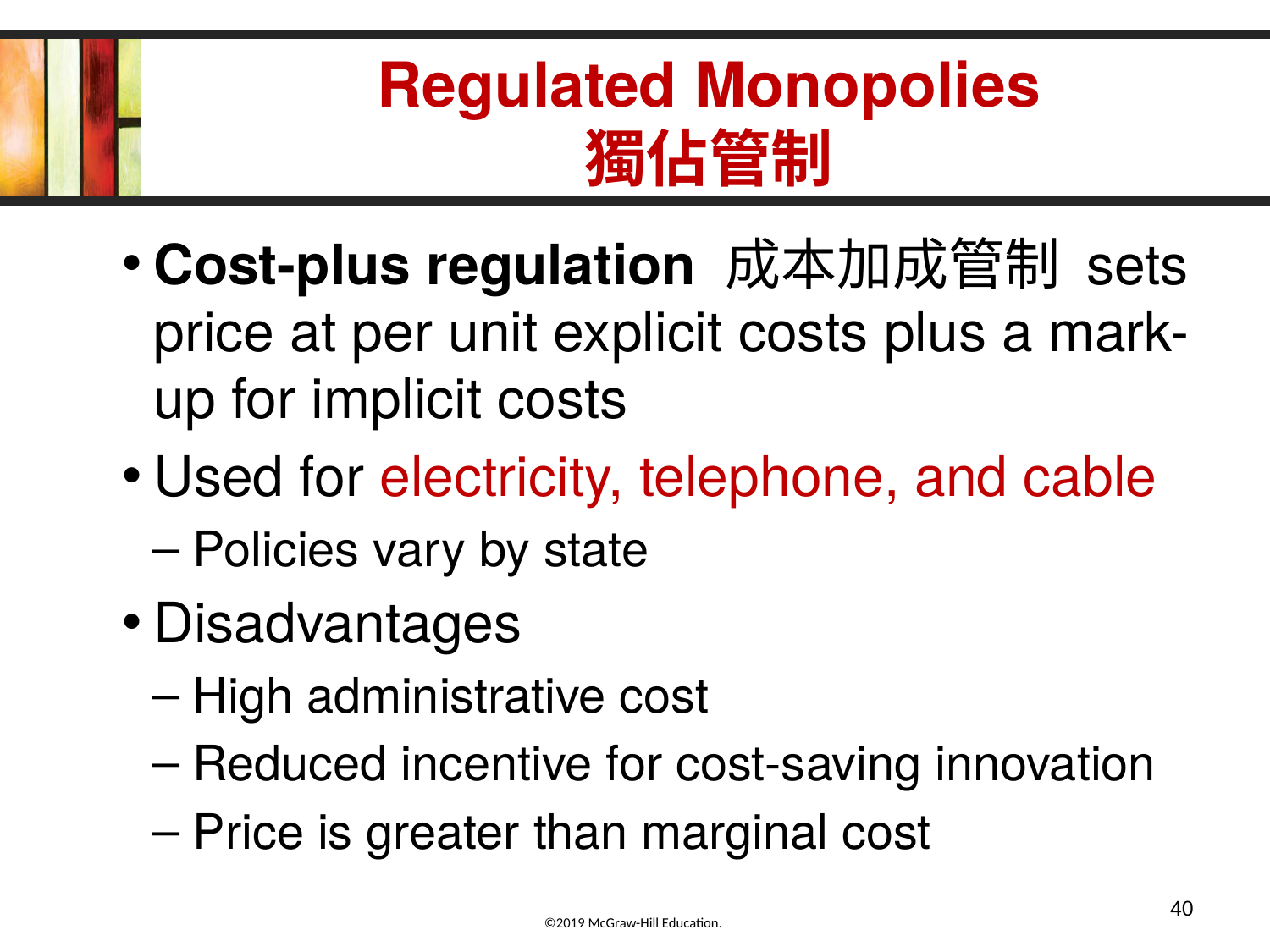

# Regulated Monopolies 獨佔管制
Cost-plus regulation 成本加成管制 sets price at per unit explicit costs plus a mark-up for implicit costs
Used for electricity, telephone, and cable
Policies vary by state
Disadvantages
High administrative cost
Reduced incentive for cost-saving innovation
Price is greater than marginal cost
40
©2019 McGraw-Hill Education.